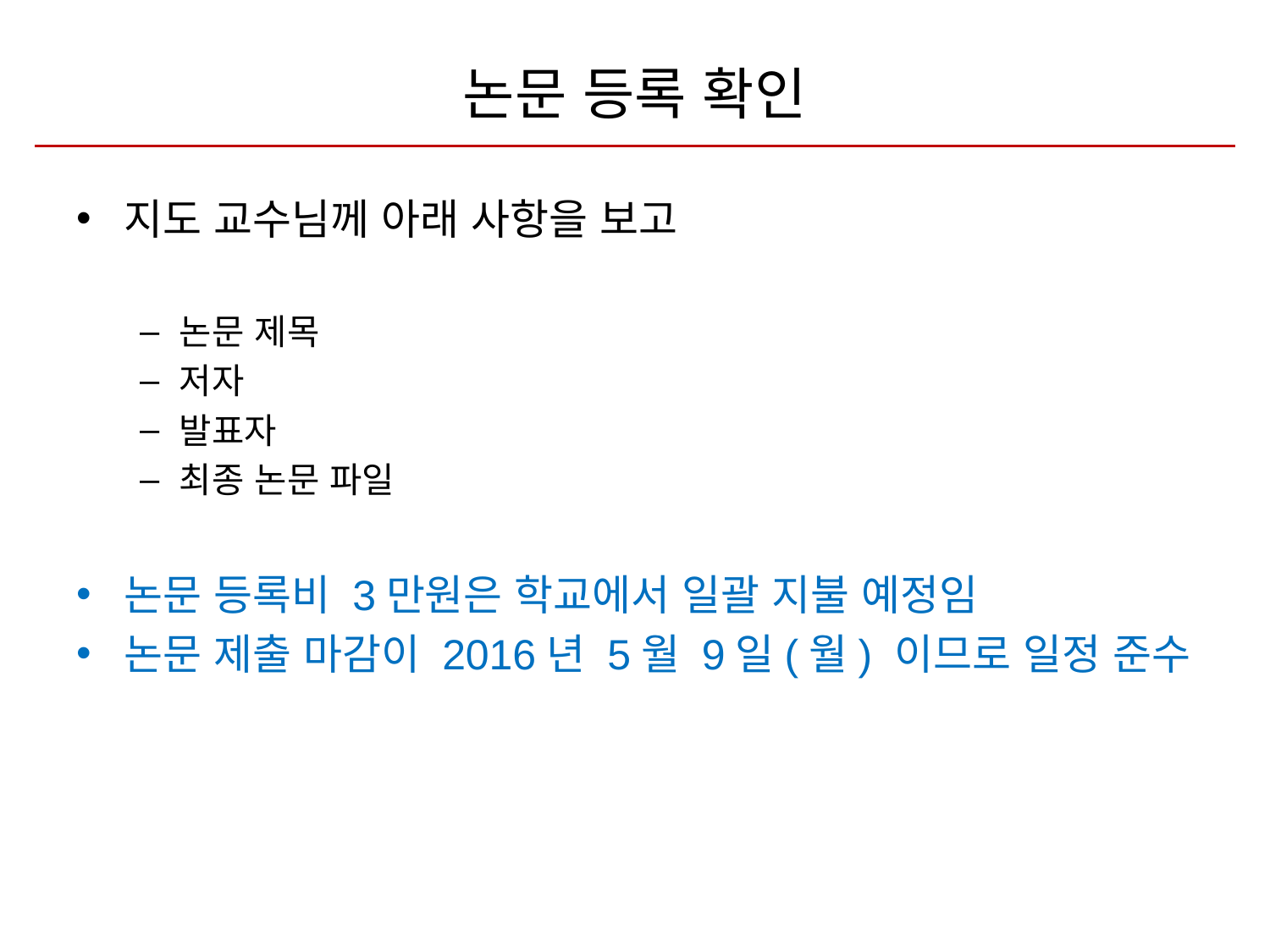

# 논문 등록 확인
지도 교수님께 아래 사항을 보고

논문 제목
저자
발표자
최종 논문 파일

논문 등록비 3만원은 학교에서 일괄 지불 예정임
논문 제출 마감이 2016년 5월 9일(월) 이므로 일정 준수